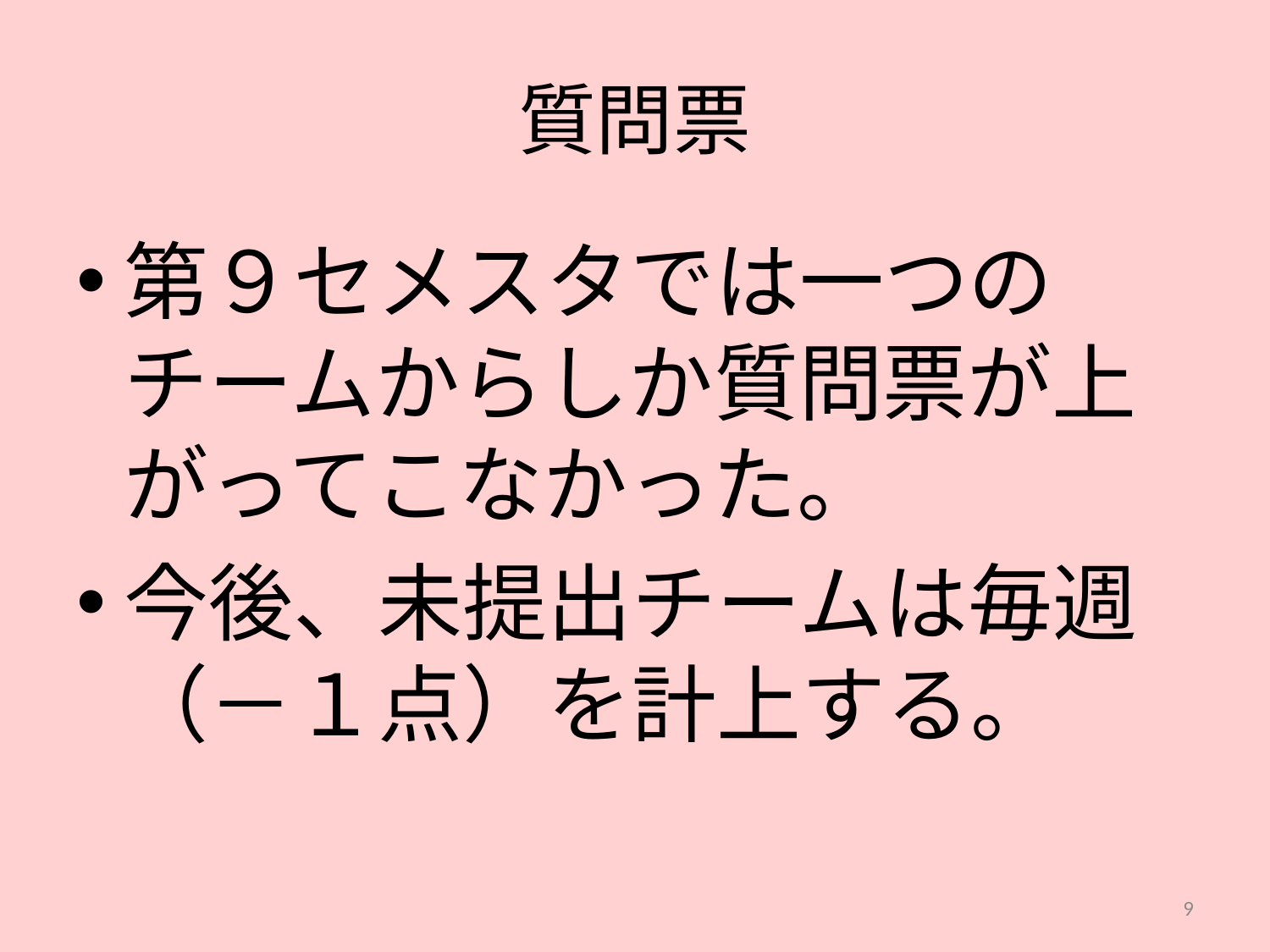

# 質問票
第９セメスタでは一つのチームからしか質問票が上がってこなかった。
今後、未提出チームは毎週（－１点）を計上する。
9